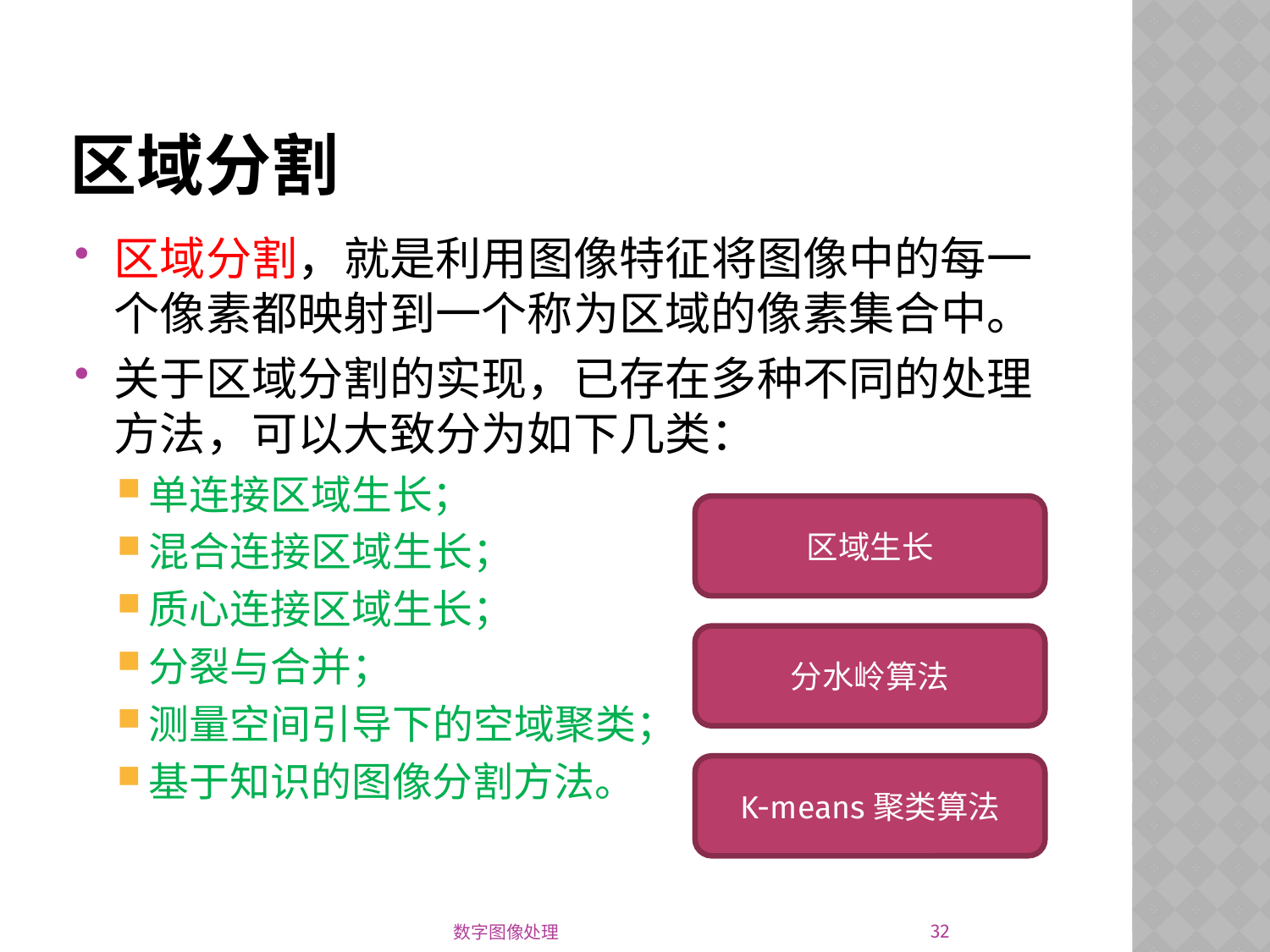

# 区域分割
区域分割，就是利用图像特征将图像中的每一个像素都映射到一个称为区域的像素集合中。
关于区域分割的实现，已存在多种不同的处理方法，可以大致分为如下几类：
单连接区域生长；
混合连接区域生长；
质心连接区域生长；
分裂与合并；
测量空间引导下的空域聚类；
基于知识的图像分割方法。
区域生长
分水岭算法
K-means聚类算法
32
数字图像处理